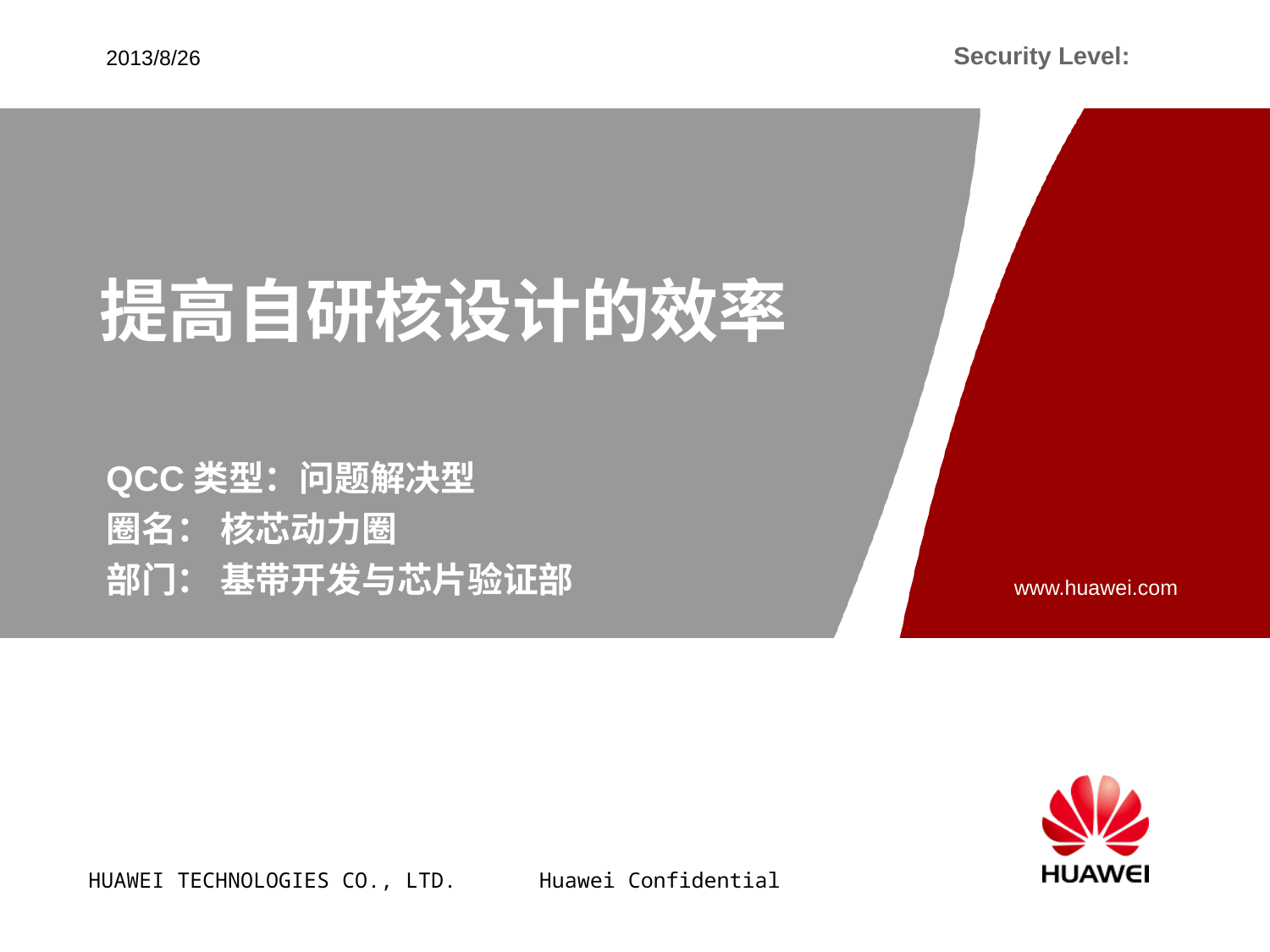

2013/8/26
# 提高自研核设计的效率
QCC类型：问题解决型
圈名： 核芯动力圈
部门： 基带开发与芯片验证部